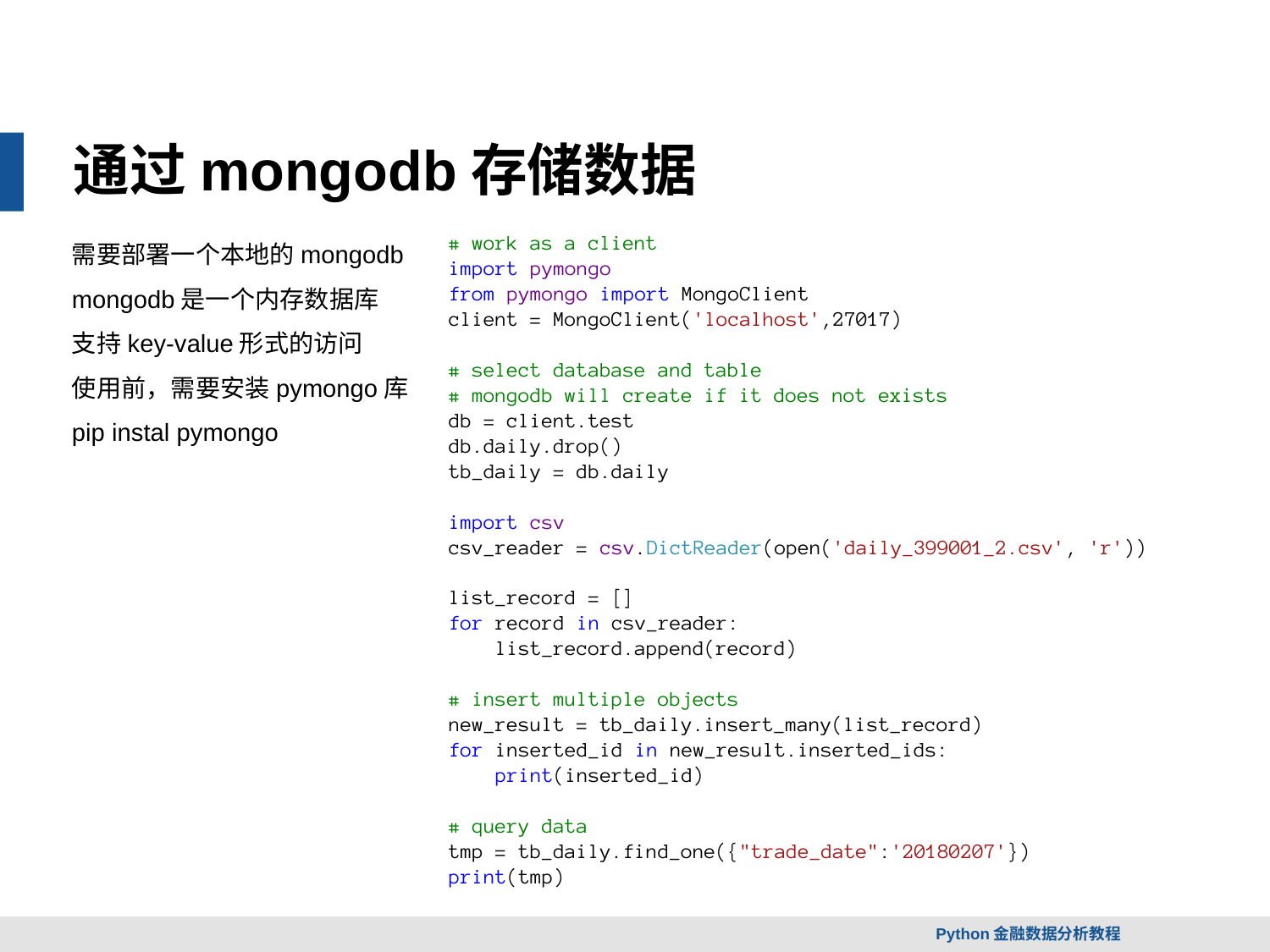

通过mongodb存储数据
需要部署一个本地的mongodb
mongodb是一个内存数据库
支持key-value形式的访问
使用前，需要安装pymongo库
pip instal pymongo
# work as a client
import pymongo
from pymongo import MongoClient
client = MongoClient('localhost',27017)

# select database and table
# mongodb will create if it does not exists
db = client.test
db.daily.drop()
tb_daily = db.daily

import csv
csv_reader = csv.DictReader(open('daily_399001_2.csv', 'r'))

list_record = []
for record in csv_reader:
    list_record.append(record)

# insert multiple objects
new_result = tb_daily.insert_many(list_record)
for inserted_id in new_result.inserted_ids:
    print(inserted_id)

# query data
tmp = tb_daily.find_one({"trade_date":'20180207'})
print(tmp)
Python金融数据分析教程